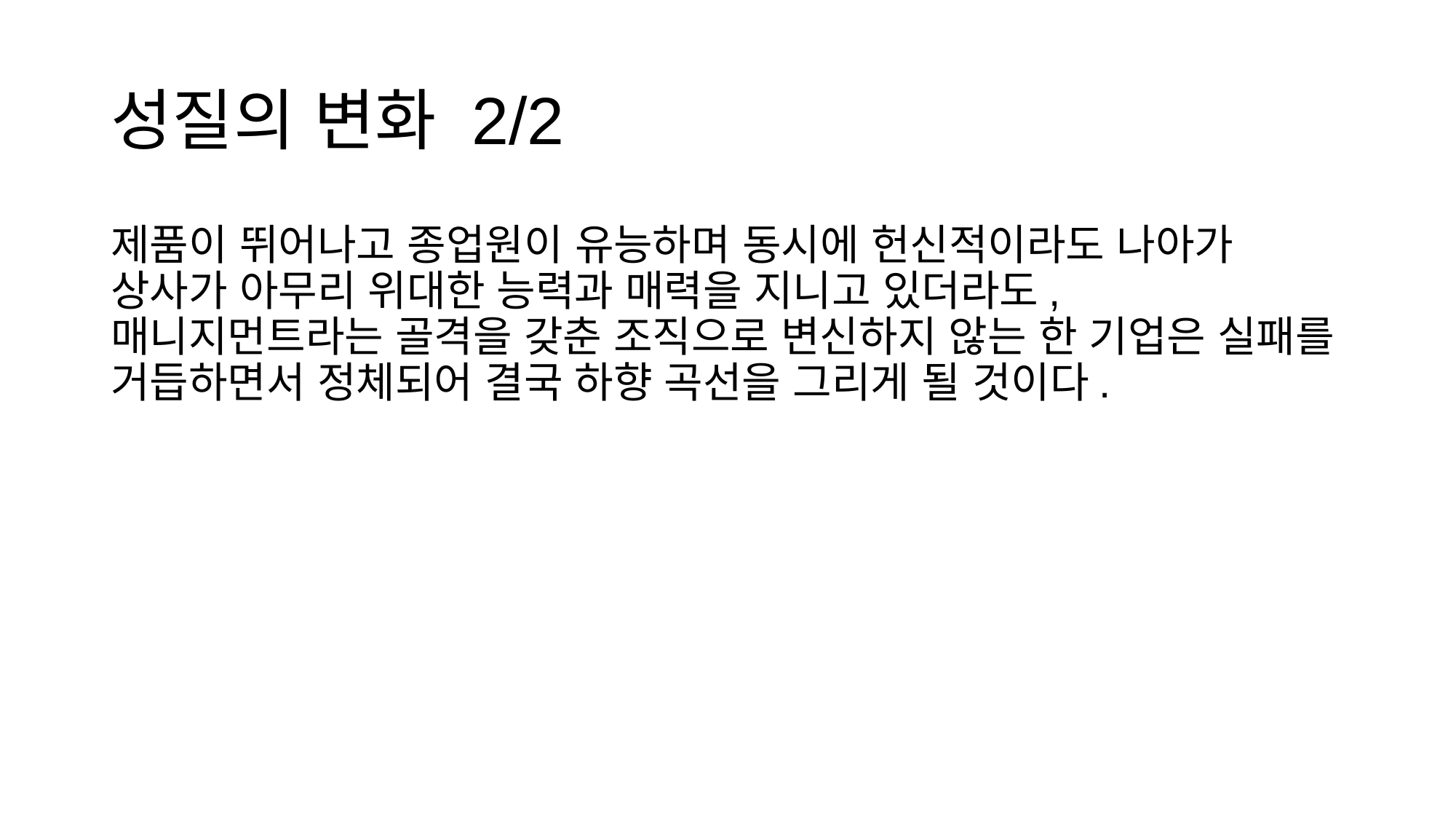

# 성질의 변화 2/2
제품이 뛰어나고 종업원이 유능하며 동시에 헌신적이라도 나아가 상사가 아무리 위대한 능력과 매력을 지니고 있더라도, 매니지먼트라는 골격을 갖춘 조직으로 변신하지 않는 한 기업은 실패를 거듭하면서 정체되어 결국 하향 곡선을 그리게 될 것이다.